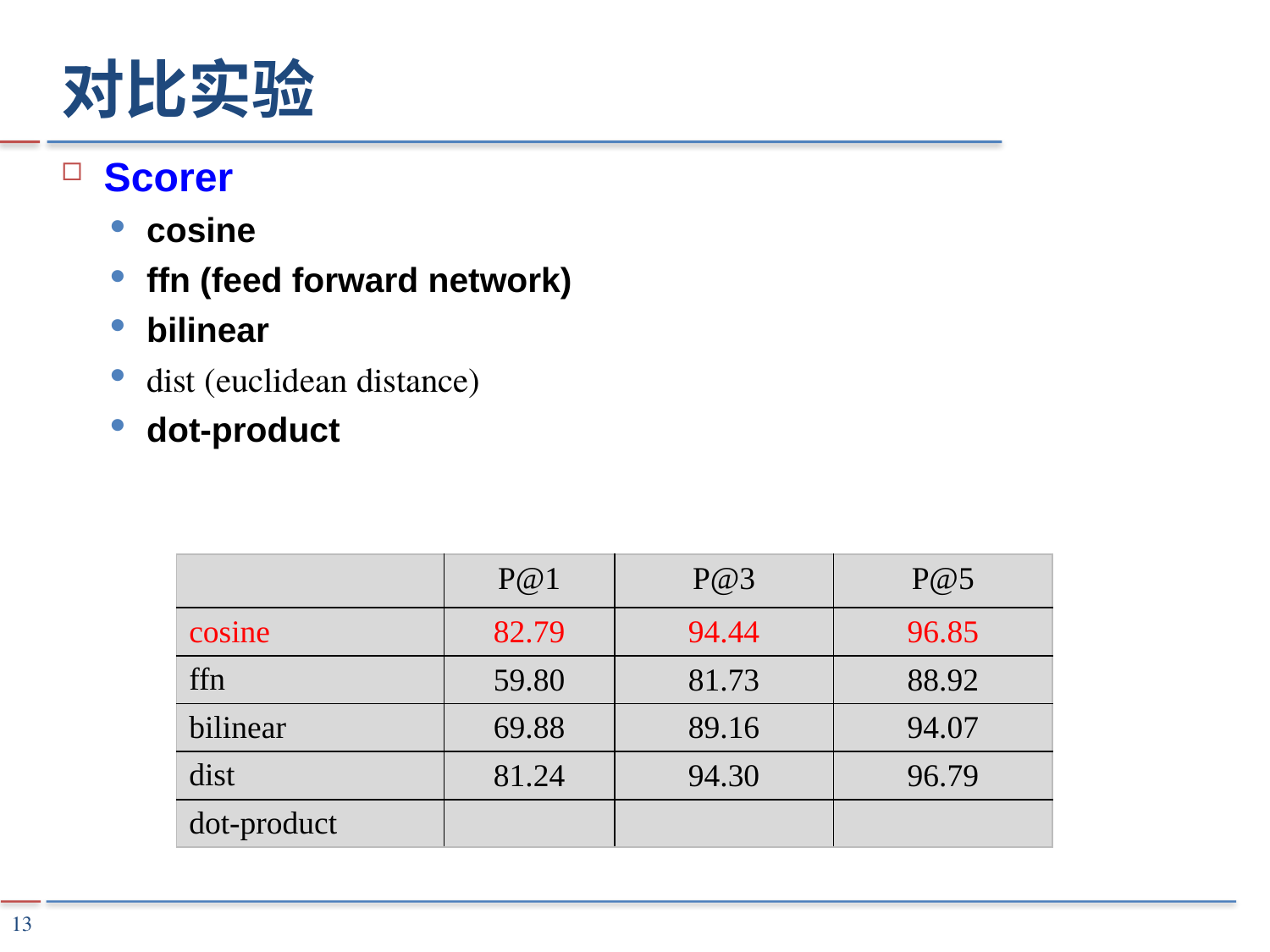

# 对比实验

Scorer
cosine
ffn (feed forward network)
bilinear
dist (euclidean distance)
dot-product

|  | P@1 | P@3 | P@5 |
| --- | --- | --- | --- |
| cosine | 82.79 | 94.44 | 96.85 |
| ffn | 59.80 | 81.73 | 88.92 |
| bilinear | 69.88 | 89.16 | 94.07 |
| dist | 81.24 | 94.30 | 96.79 |
| dot-product |  |  |  |
13